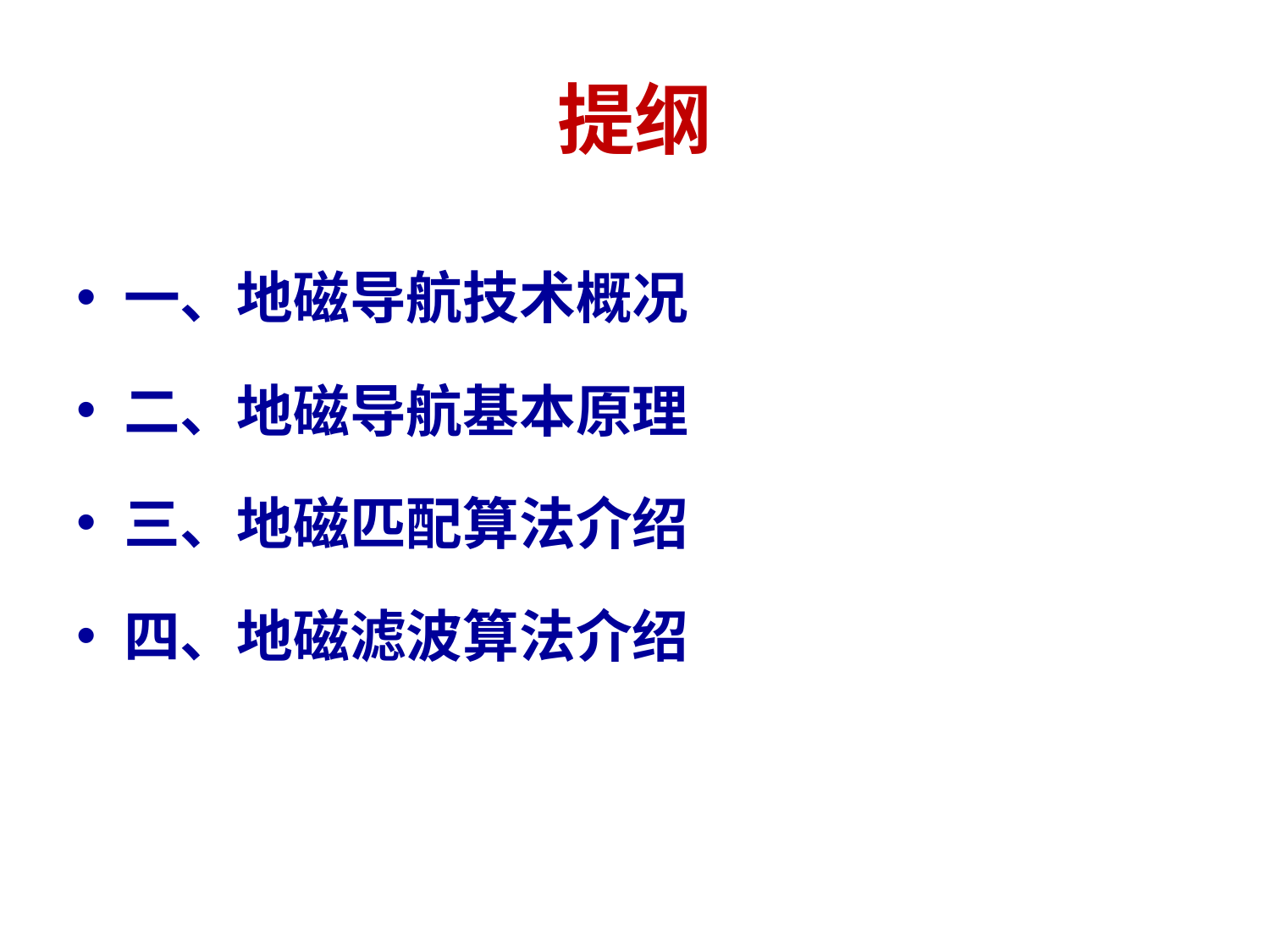

# 提纲
一、地磁导航技术概况
二、地磁导航基本原理
三、地磁匹配算法介绍
四、地磁滤波算法介绍